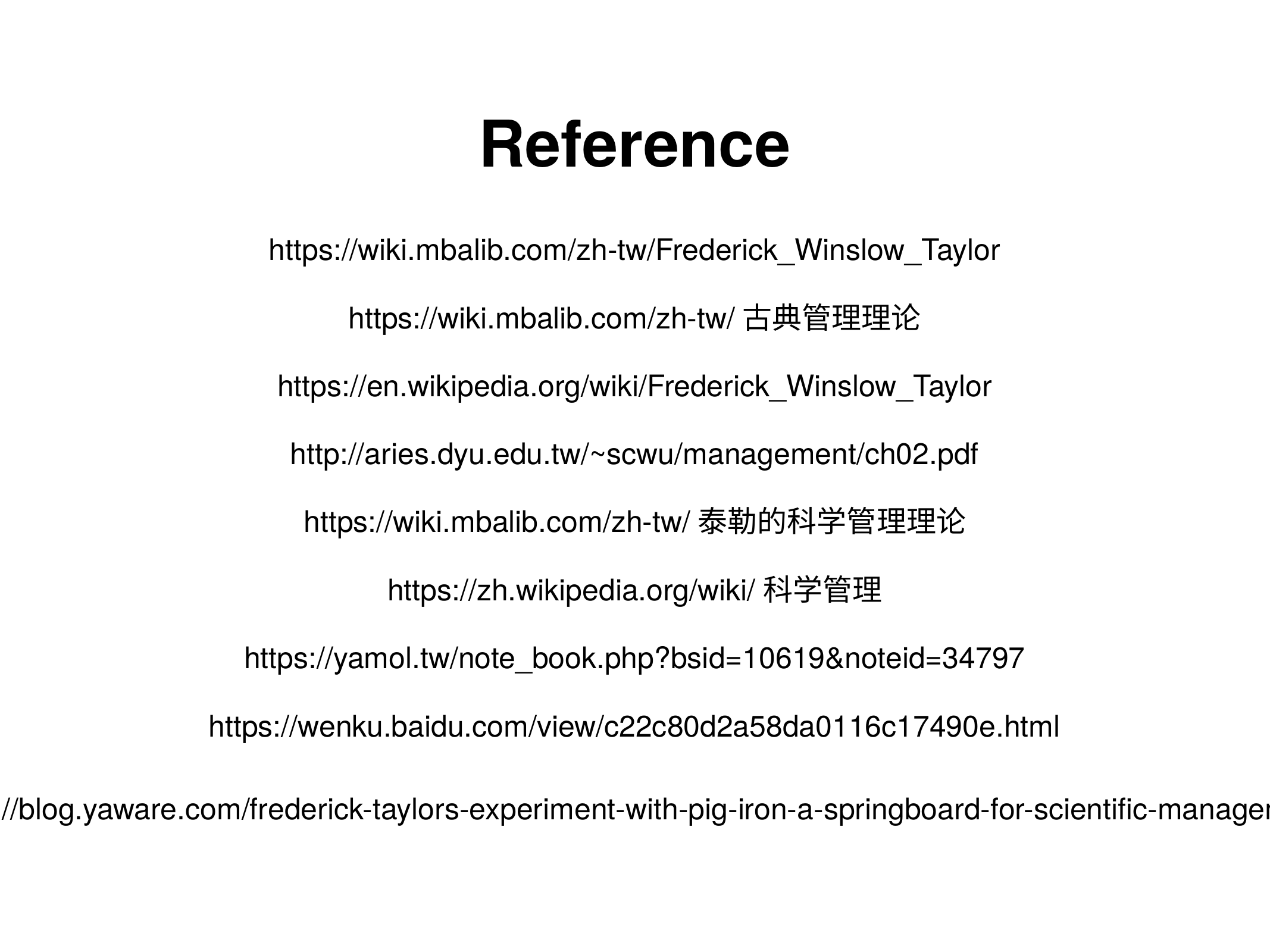

Reference
https://wiki.mbalib.com/zh-tw/Frederick_Winslow_Taylor
https://wiki.mbalib.com/zh-tw/古典管理理论
https://en.wikipedia.org/wiki/Frederick_Winslow_Taylor
http://aries.dyu.edu.tw/~scwu/management/ch02.pdf
https://wiki.mbalib.com/zh-tw/泰勒的科学管理理论
https://zh.wikipedia.org/wiki/科学管理
https://yamol.tw/note_book.php?bsid=10619&noteid=34797
https://wenku.baidu.com/view/c22c80d2a58da0116c17490e.html
https://blog.yaware.com/frederick-taylors-experiment-with-pig-iron-a-springboard-for-scientific-management/